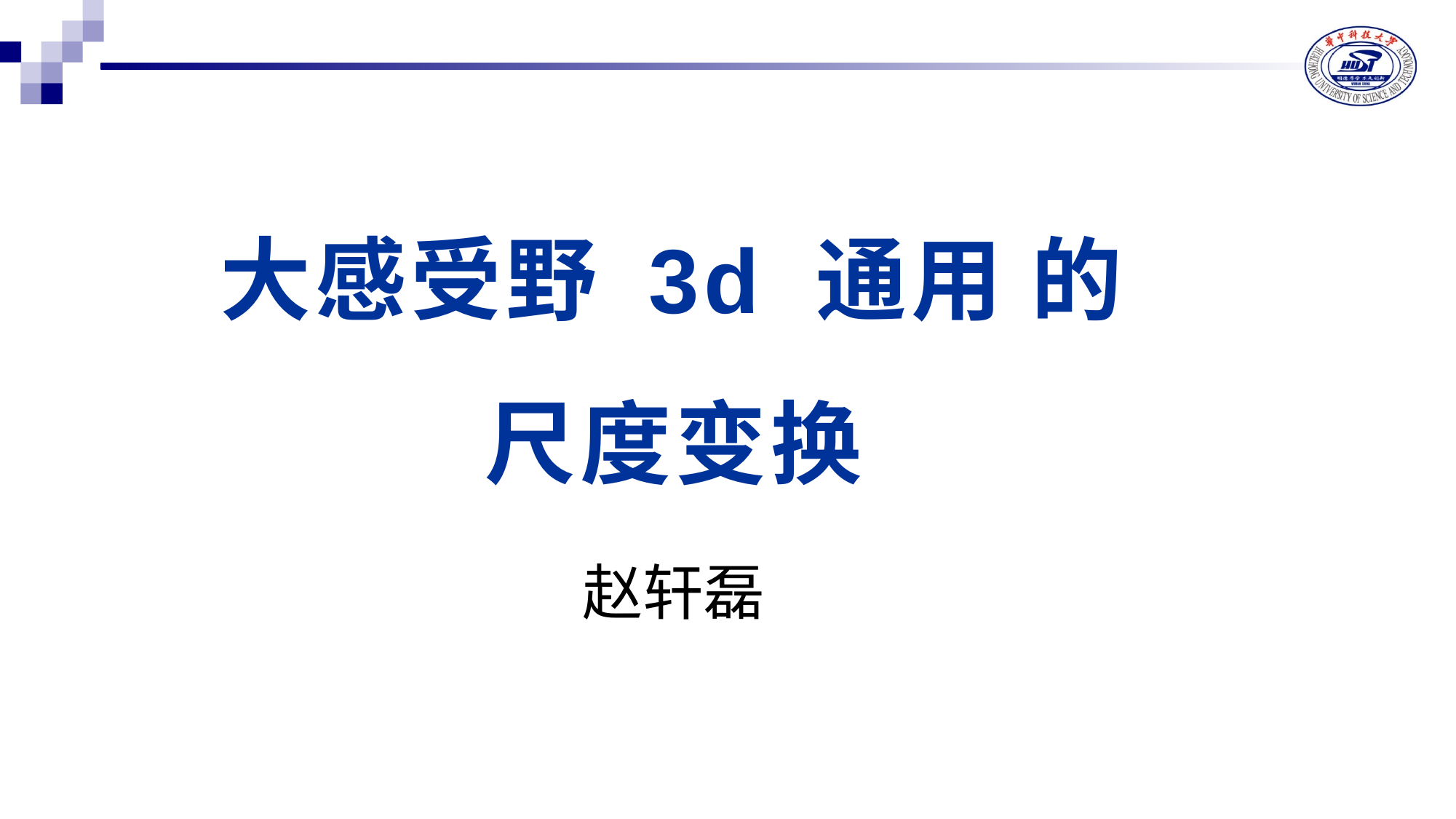

# 大感受野 3d 通用 的 尺度变换
赵轩磊